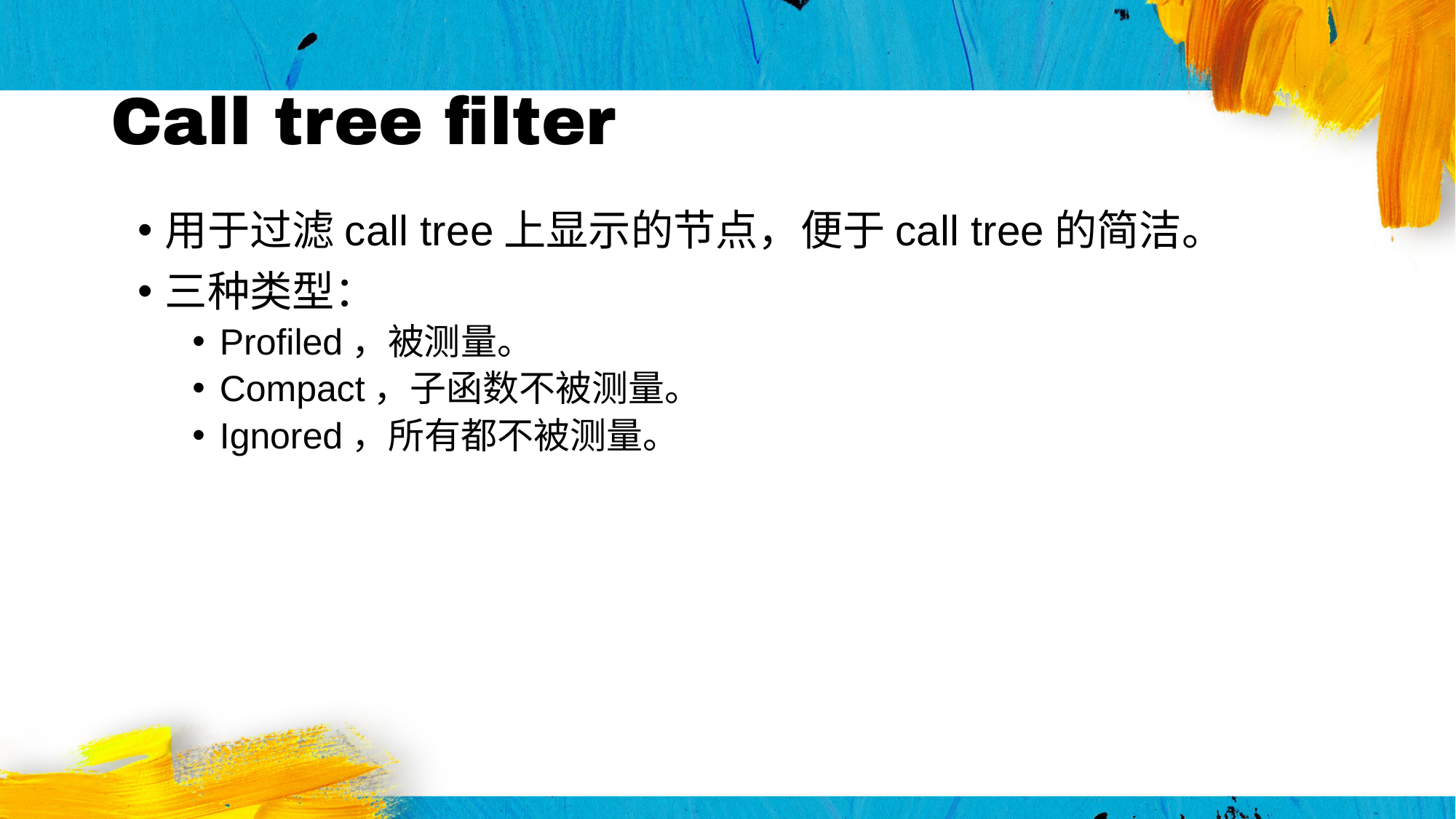

# Call tree filter
用于过滤call tree上显示的节点，便于call tree的简洁。
三种类型：
Profiled，被测量。
Compact，子函数不被测量。
Ignored，所有都不被测量。